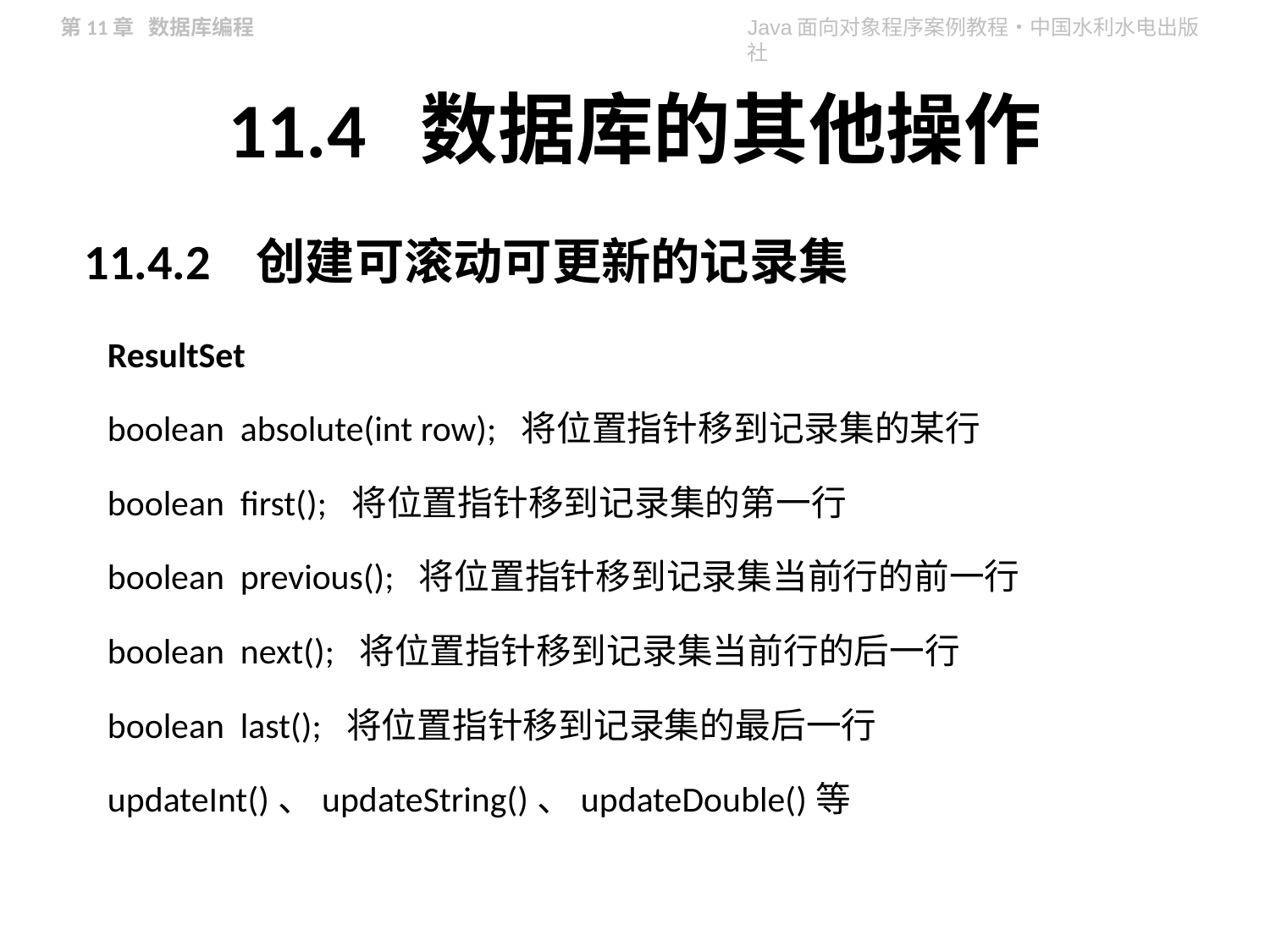

# 11.4  数据库的其他操作
11.4.2   创建可滚动可更新的记录集
ResultSet
boolean  absolute(int row);  将位置指针移到记录集的某行
boolean  first();  将位置指针移到记录集的第一行
boolean  previous();  将位置指针移到记录集当前行的前一行
boolean  next();  将位置指针移到记录集当前行的后一行
boolean  last();  将位置指针移到记录集的最后一行
updateInt()、updateString()、updateDouble()等